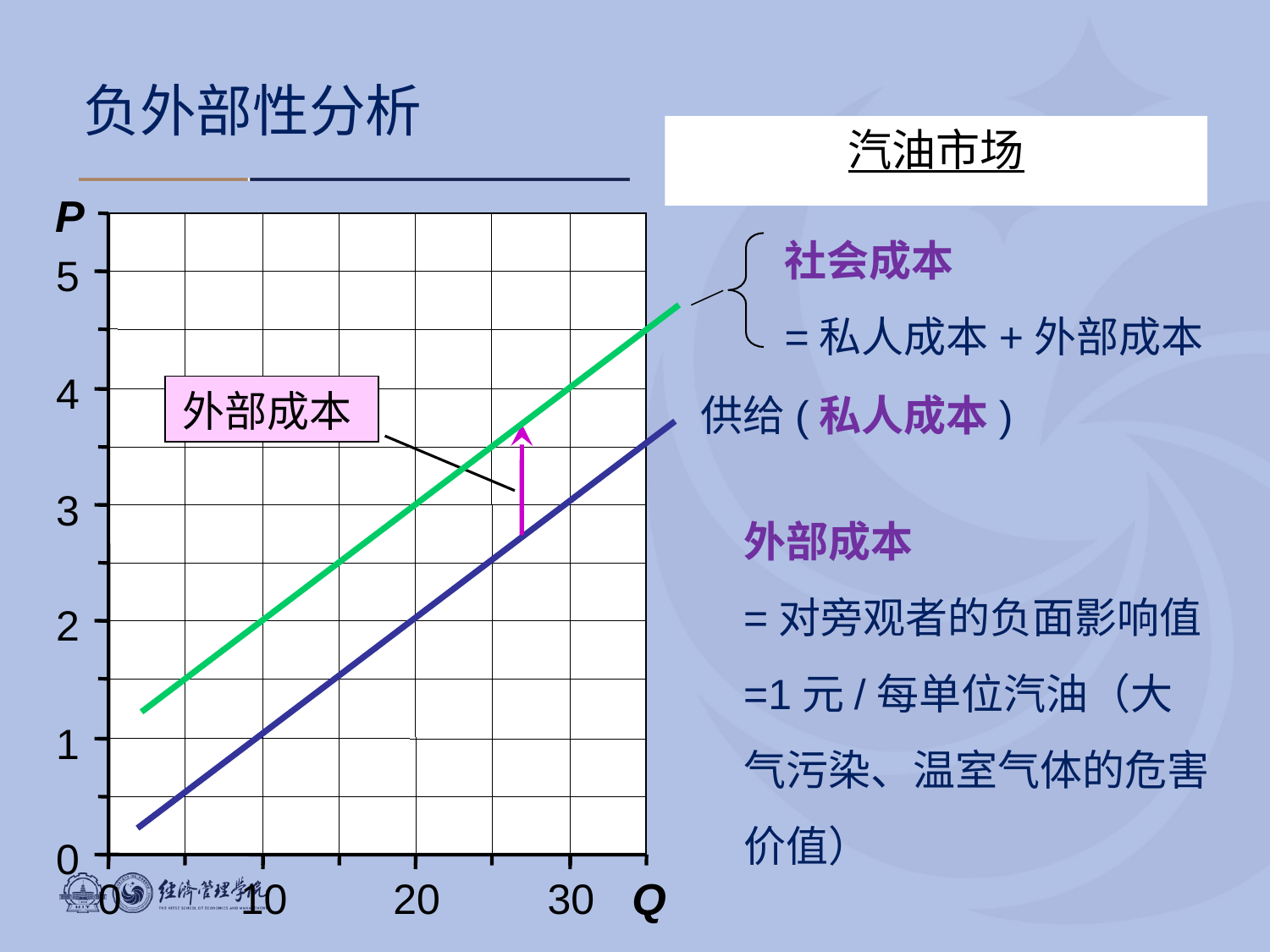

# 负外部性分析
汽油市场

5

4

3

2

1

0

0
10
20
30
P

Q
社会成本
=私人成本+外部成本

外部成本

供给(私人成本)

外部成本
=对旁观者的负面影响值
=1元/每单位汽油（大气污染、温室气体的危害价值）